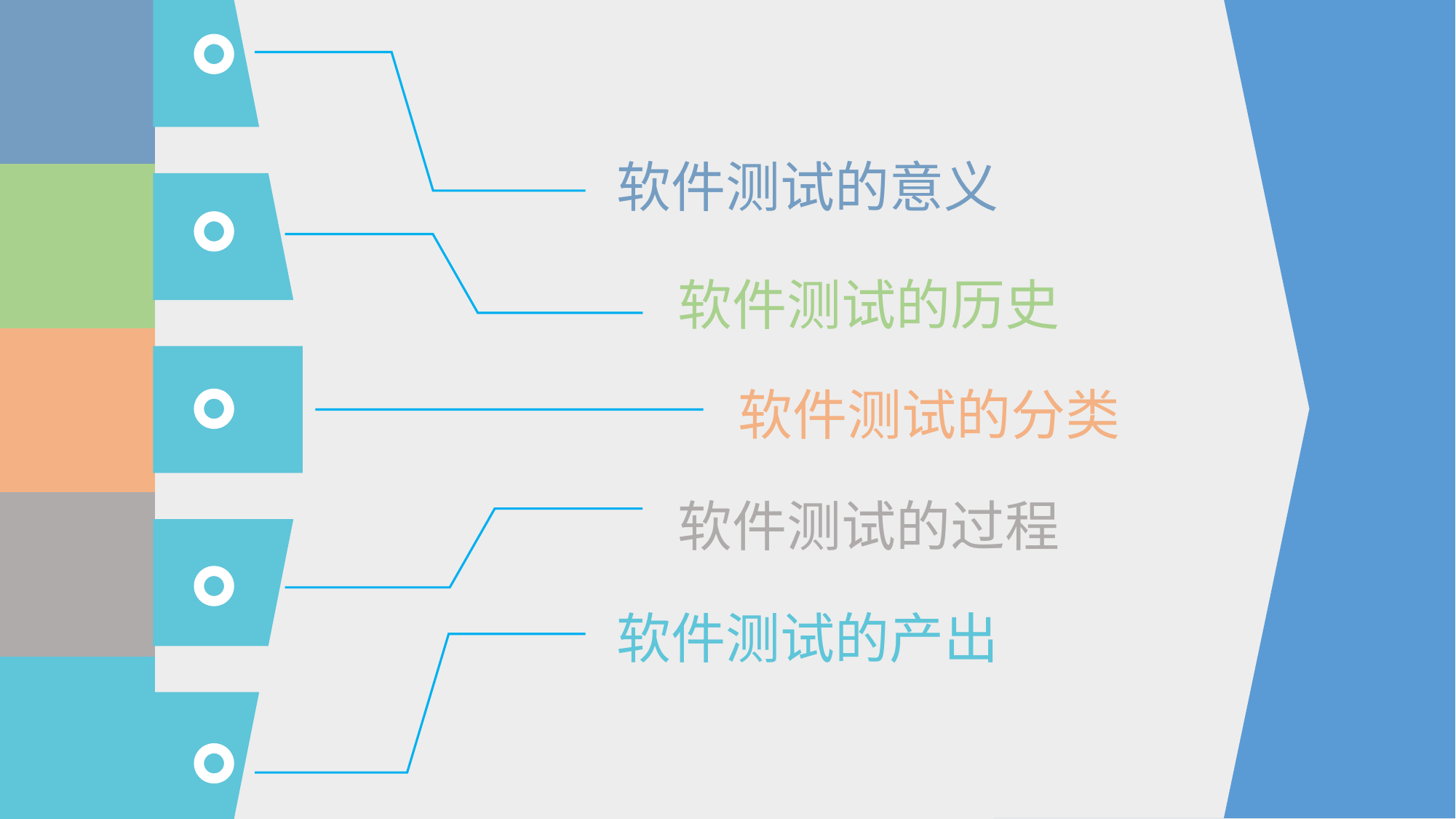

|  |
| --- |
|  |
|  |
|  |
|  |

软件测试的意义

软件测试的历史
-----
软件测试的分类

软件测试的过程

软件测试的产出